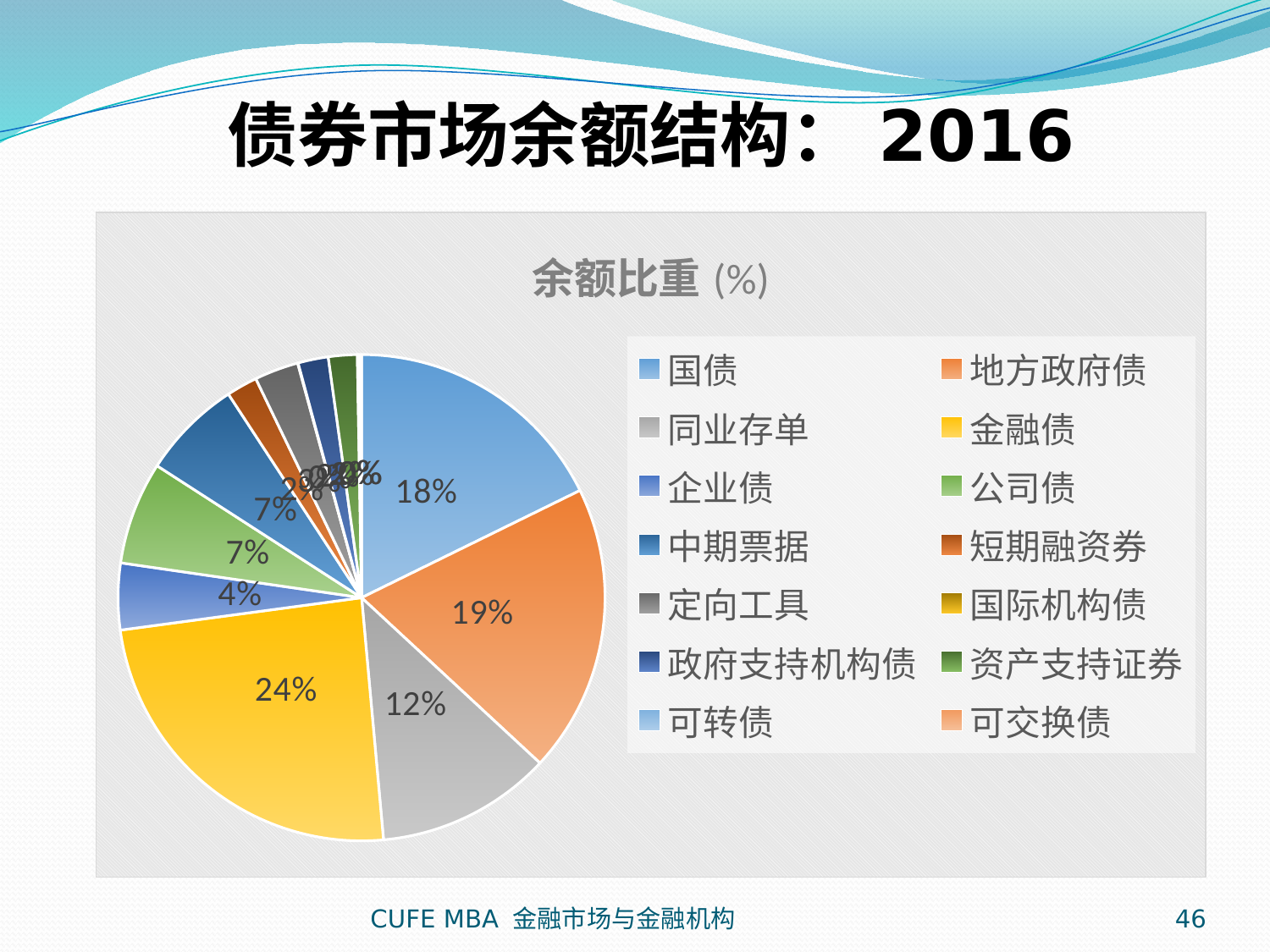

债券市场余额结构：2016

### Chart: 余额结构图

| Category |
|---|

### Chart:

| Category | 余额比重(%) |
|---|---|
| 国债 | 17.730620584205873 |
| 地方政府债 | 19.17571474123286 |
| 同业存单 | 11.652229756372076 |
| 金融债 | 24.30804713820012 |
| 企业债 | 4.423724581912397 |
| 公司债 | 6.837601005708141 |
| 中期票据 | 6.661869284270846 |
| 短期融资券 | 2.0572094010580866 |
| 定向工具 | 2.926935072480012 |
| 国际机构债 | 0.030789424618200677 |
| 政府支持机构债 | 2.0090099563375943 |
| 资产支持证券 | 1.9105603030362728 |
| 可转债 | 0.09231012466736423 |
| 可交换债 | 0.18337862590069953 |
CUFE MBA 金融市场与金融机构
46